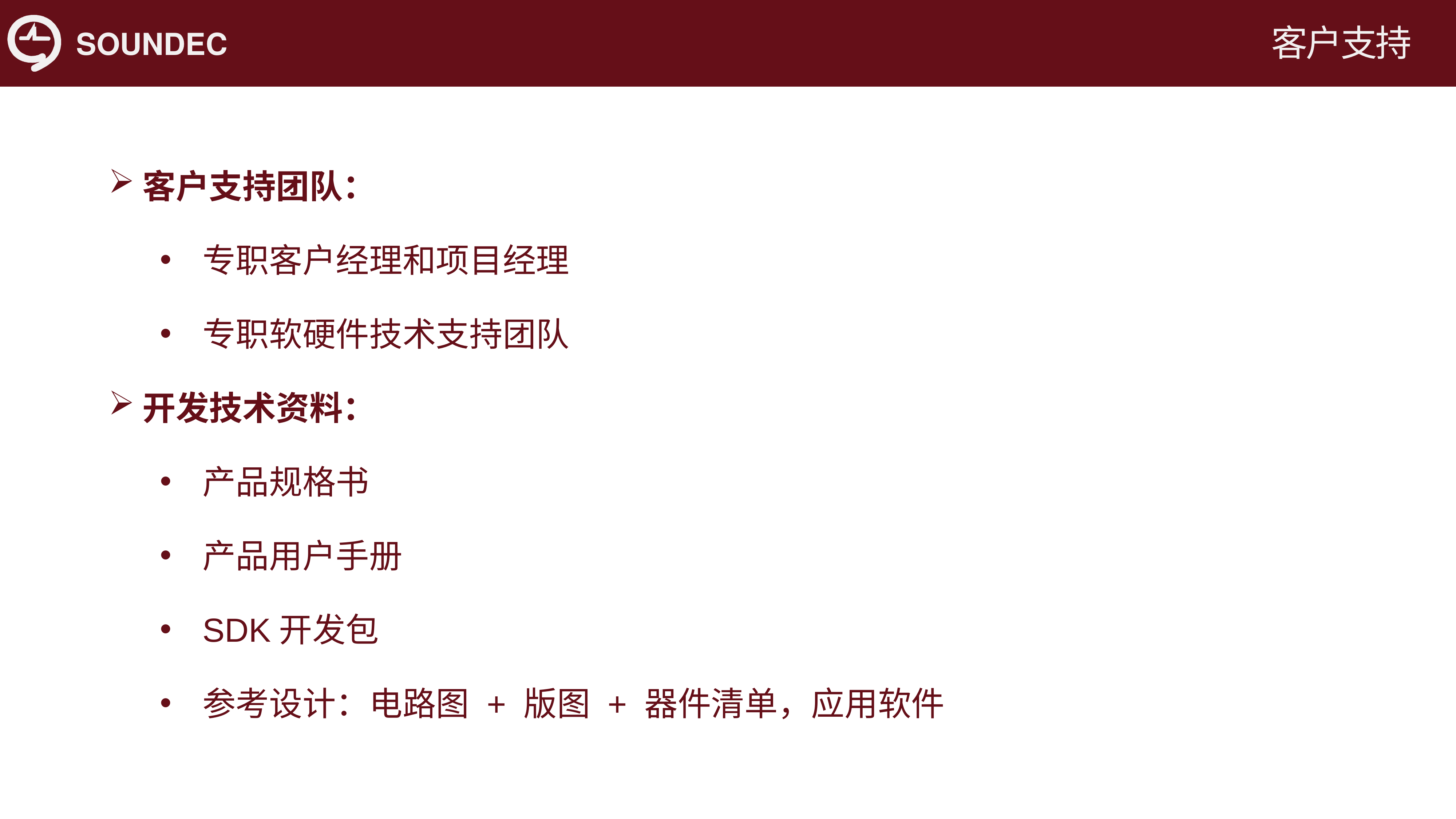

客户支持
客户支持团队：
专职客户经理和项目经理
专职软硬件技术支持团队
开发技术资料：
产品规格书
产品用户手册
SDK开发包
参考设计：电路图 + 版图 + 器件清单，应用软件